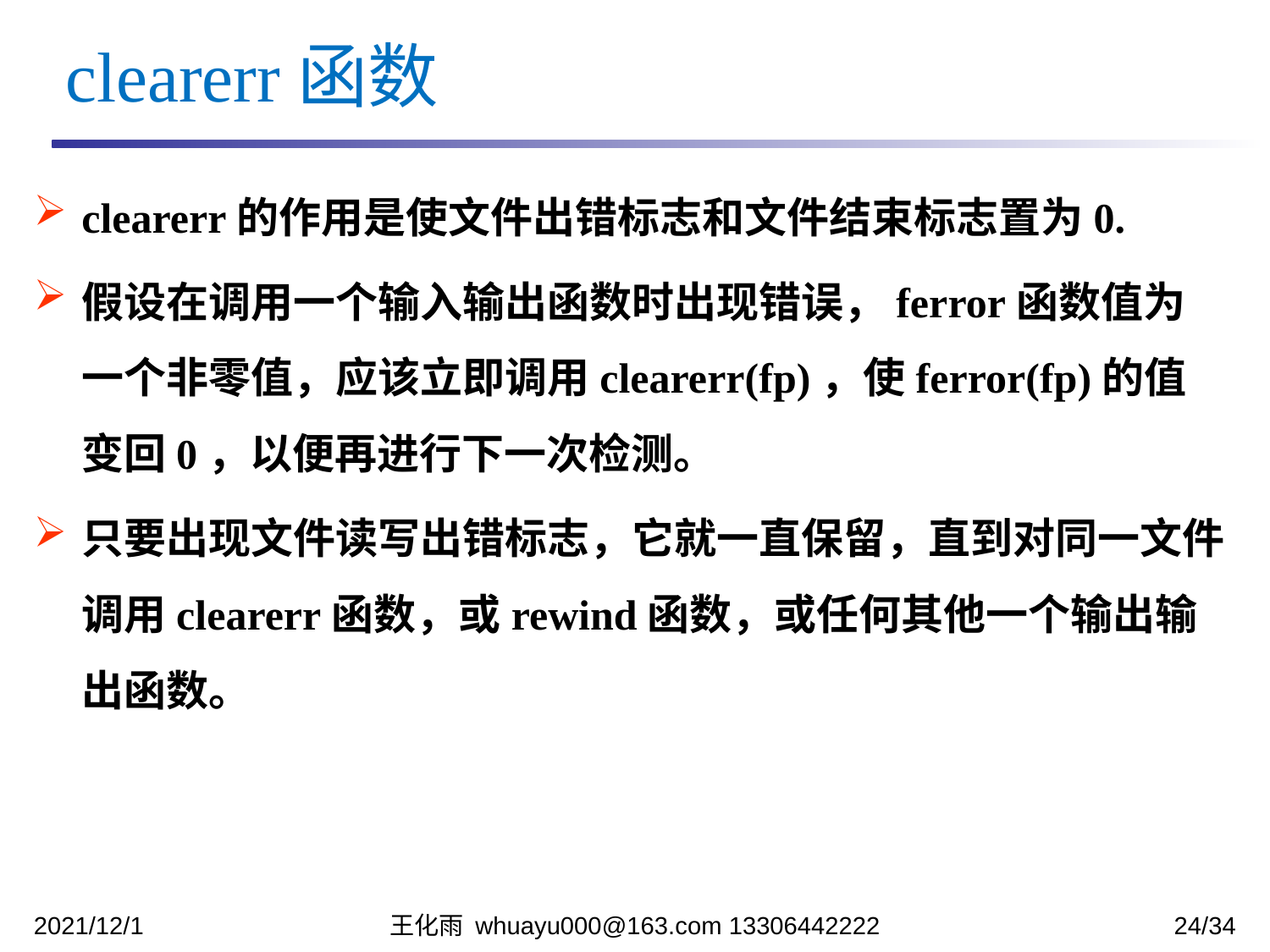

clearerr函数
clearerr的作用是使文件出错标志和文件结束标志置为0.
假设在调用一个输入输出函数时出现错误，ferror函数值为一个非零值，应该立即调用clearerr(fp)，使ferror(fp)的值变回0，以便再进行下一次检测。
只要出现文件读写出错标志，它就一直保留，直到对同一文件调用clearerr函数，或rewind函数，或任何其他一个输出输出函数。

2021/12/1
王化雨 whuayu000@163.com 13306442222
24/34